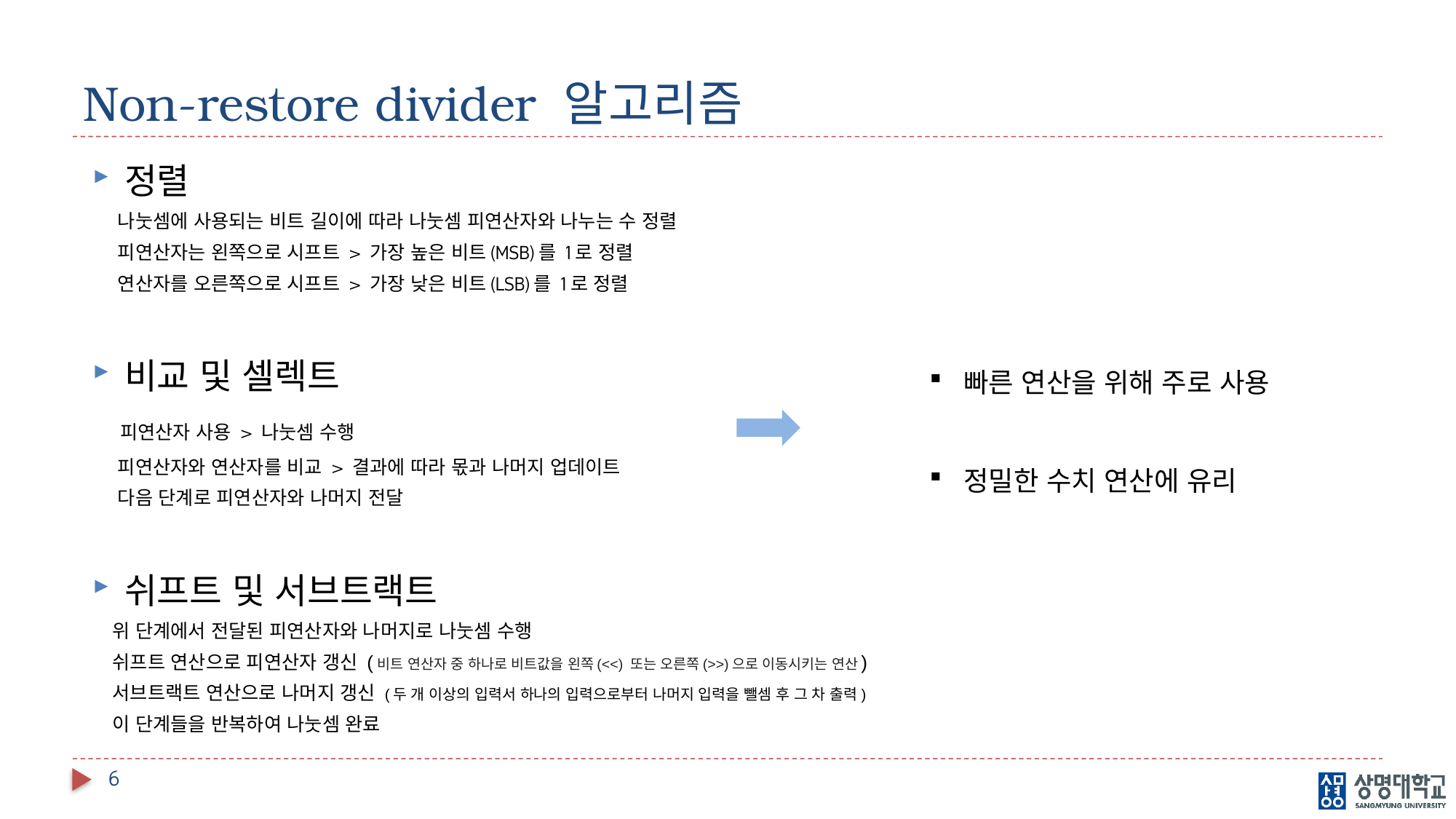

# Non-restore divider 알고리즘

정렬
    나눗셈에 사용되는 비트 길이에 따라 나눗셈 피연산자와 나누는 수 정렬
    피연산자는 왼쪽으로 시프트 > 가장 높은 비트(MSB)를 1로 정렬
    연산자를 오른쪽으로 시프트 > 가장 낮은 비트(LSB)를 1로 정렬

비교 및 셀렉트
  피연산자 사용 > 나눗셈 수행
    피연산자와 연산자를 비교 > 결과에 따라 몫과 나머지 업데이트
    다음 단계로 피연산자와 나머지 전달

쉬프트 및 서브트랙트
   위 단계에서 전달된 피연산자와 나머지로 나눗셈 수행
   쉬프트 연산으로 피연산자 갱신 (비트 연산자 중 하나로 비트값을 왼쪽(<<) 또는 오른쪽(>>)으로 이동시키는 연산)
   서브트랙트 연산으로 나머지 갱신 (두 개 이상의 입력서 하나의 입력으로부터 나머지 입력을 뺄셈 후 그 차 출력)
   이 단계들을 반복하여 나눗셈 완료

빠른 연산을 위해 주로 사용
정밀한 수치 연산에 유리

6